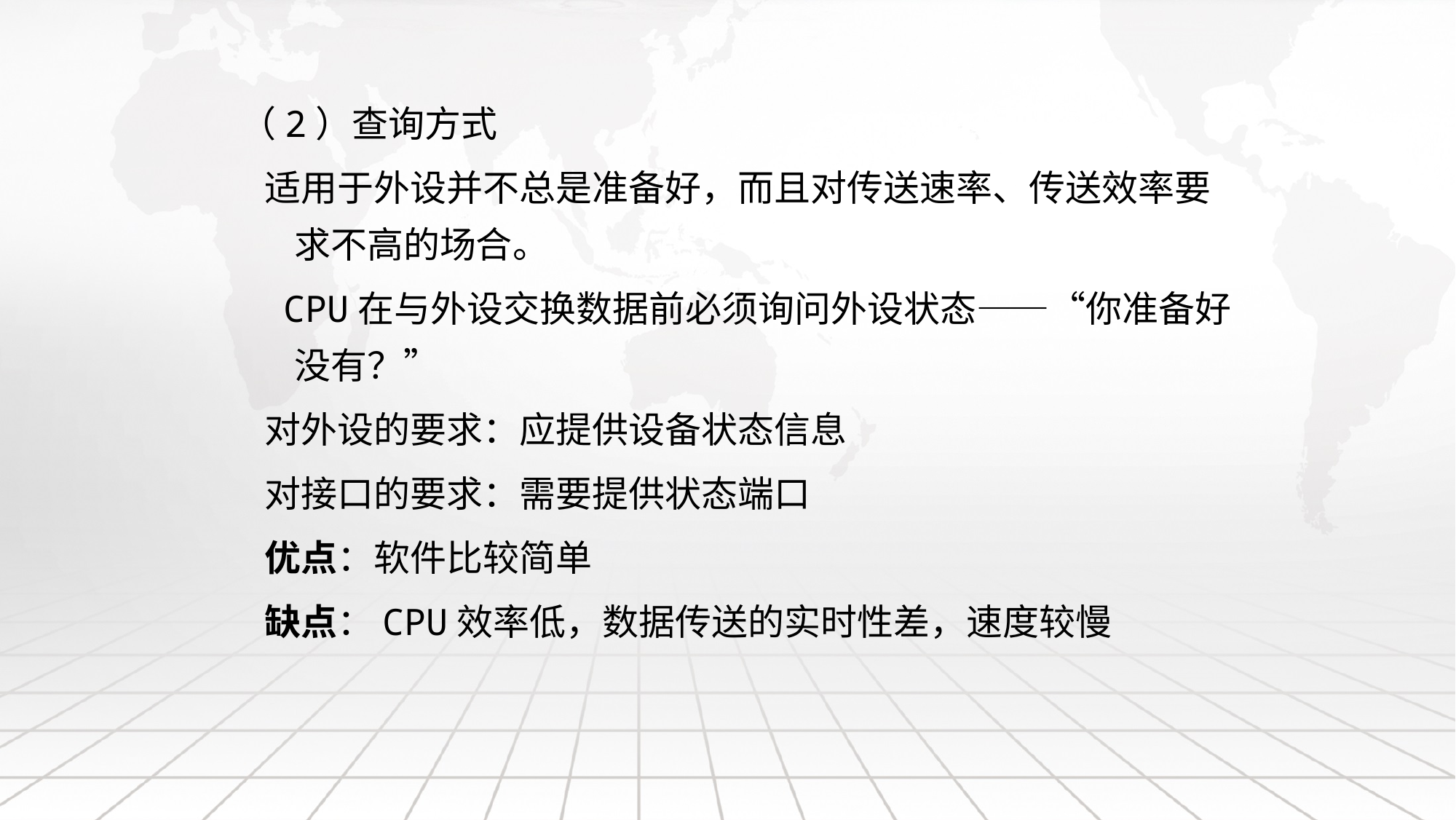

（2）查询方式
  适用于外设并不总是准备好，而且对传送速率、传送效率要求不高的场合。
  CPU在与外设交换数据前必须询问外设状态——“你准备好没有？”
  对外设的要求：应提供设备状态信息
  对接口的要求：需要提供状态端口
  优点：软件比较简单
  缺点：CPU效率低，数据传送的实时性差，速度较慢